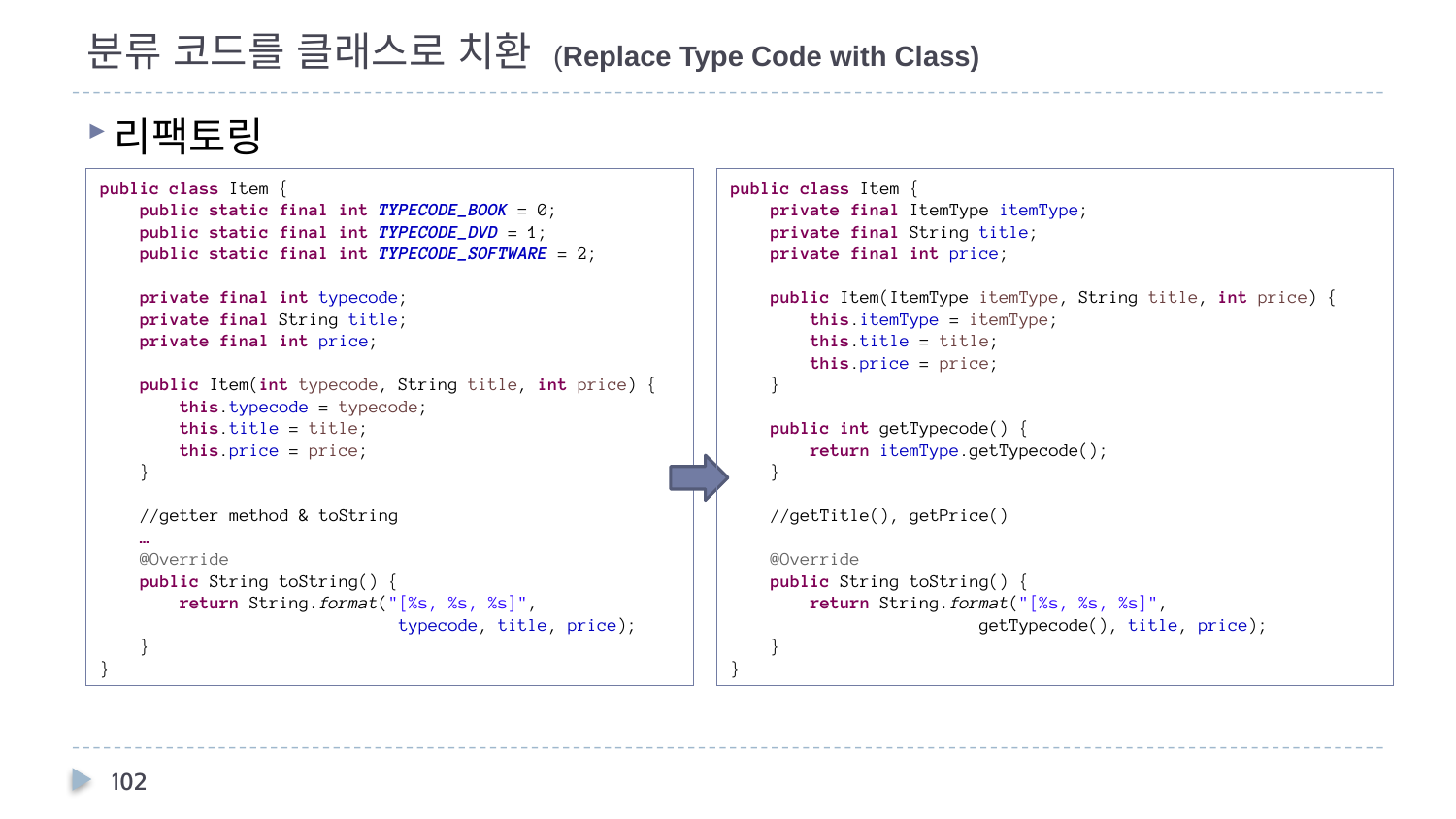

# 분류 코드를 클래스로 치환 (Replace Type Code with Class)
리팩토링
public class Item {
    public static final int TYPECODE_BOOK = 0;
    public static final int TYPECODE_DVD = 1;
    public static final int TYPECODE_SOFTWARE = 2;

    private final int typecode;
    private final String title;
    private final int price;

    public Item(int typecode, String title, int price) {
        this.typecode = typecode;
        this.title = title;
        this.price = price;
    }

    //getter method & toString
    …
    @Override
    public String toString() {
        return String.format("[%s, %s, %s]",
                              typecode, title, price);
    }
}
public class Item {
    private final ItemType itemType;
    private final String title;
    private final int price;

    public Item(ItemType itemType, String title, int price) {
        this.itemType = itemType;
        this.title = title;
        this.price = price;
    }

    public int getTypecode() {
        return itemType.getTypecode();
    }

    //getTitle(), getPrice()

    @Override
    public String toString() {
        return String.format("[%s, %s, %s]",
                         getTypecode(), title, price);
    }
}

102